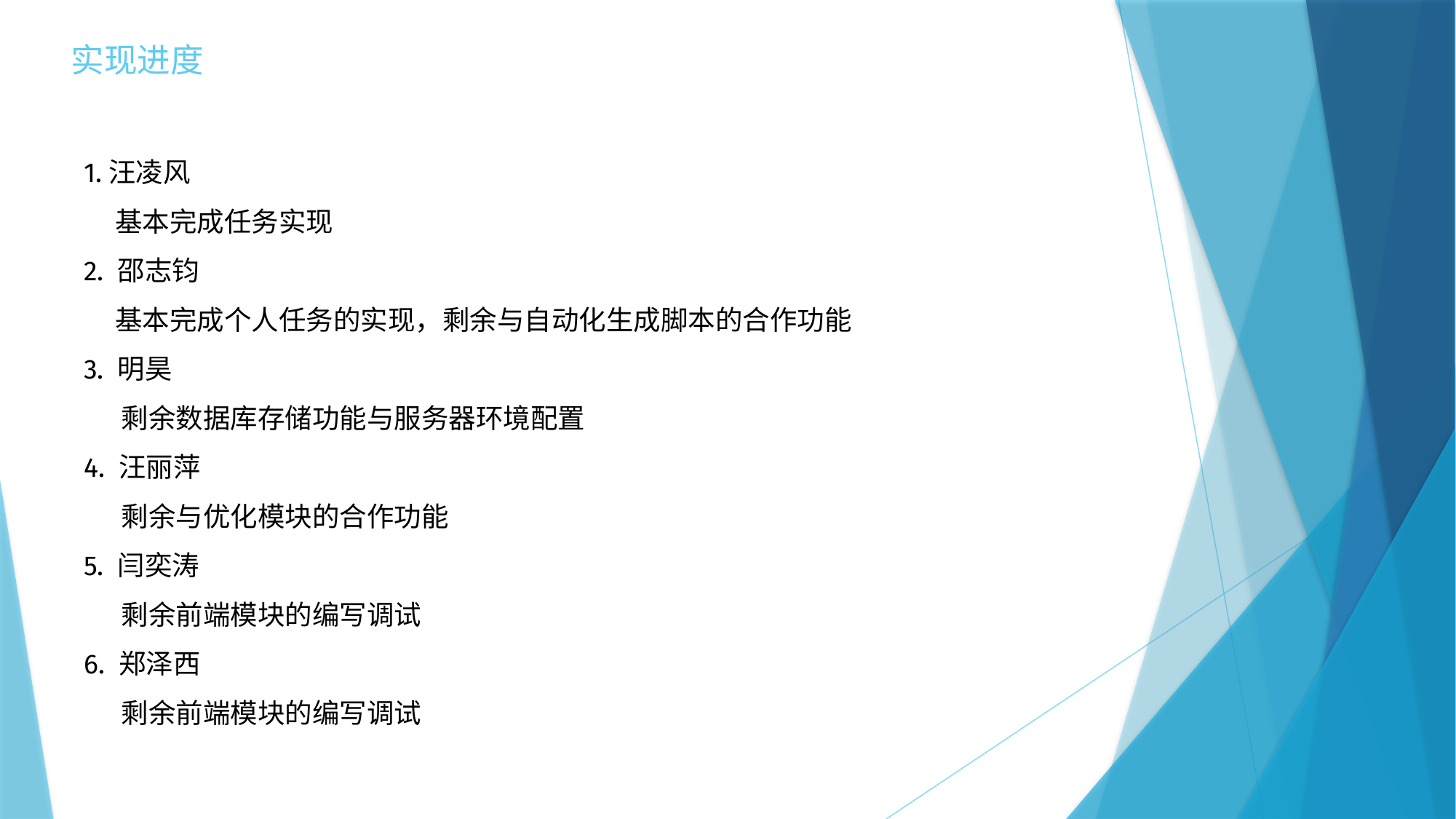

# 实现进度
1.汪凌风
    基本完成任务实现
2. 邵志钧
    基本完成个人任务的实现，剩余与自动化生成脚本的合作功能
3. 明昊
     剩余数据库存储功能与服务器环境配置
4. 汪丽萍
     剩余与优化模块的合作功能
5. 闫奕涛
     剩余前端模块的编写调试
6. 郑泽西
     剩余前端模块的编写调试